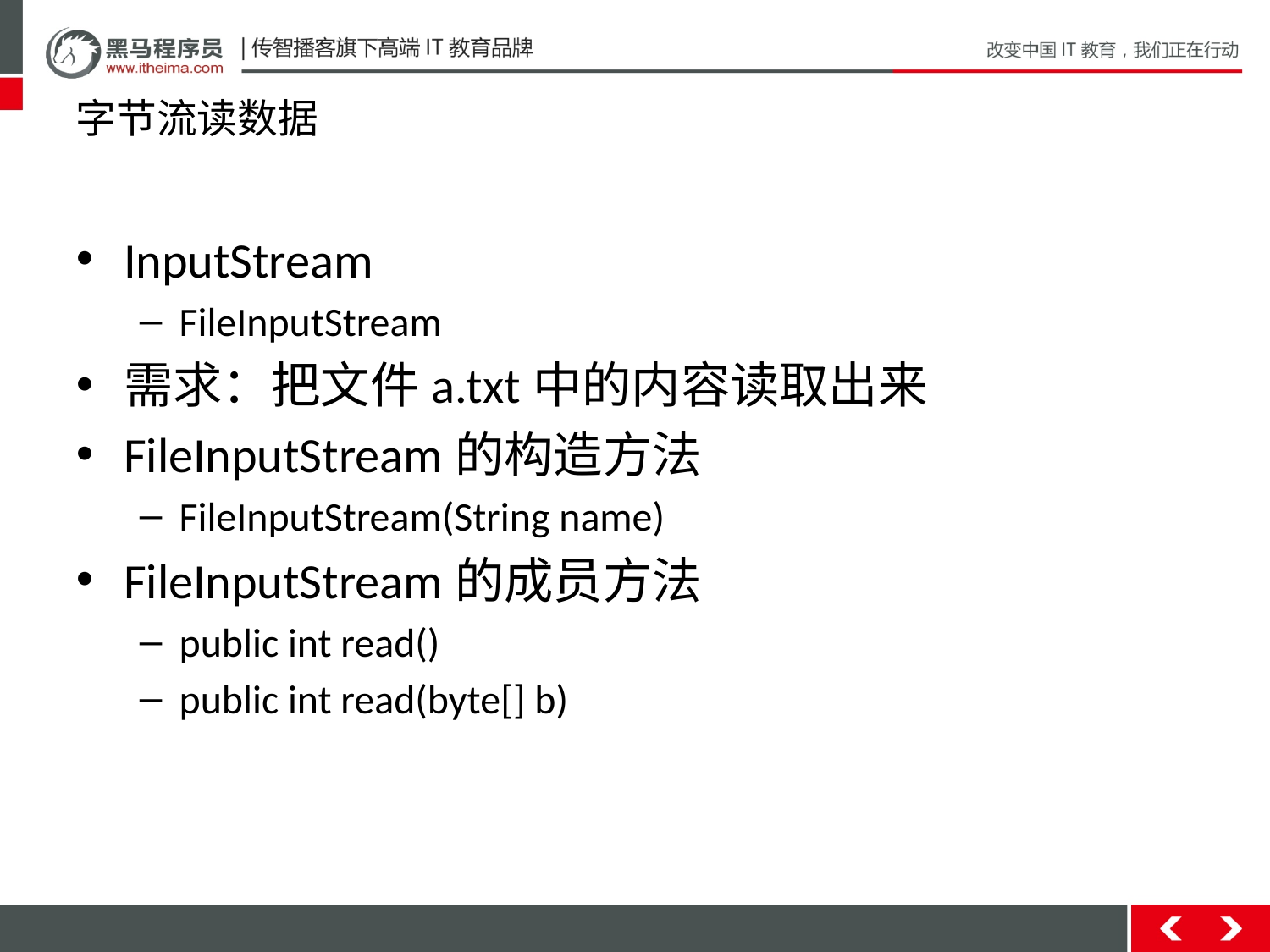

# 字节流读数据
InputStream
FileInputStream
需求：把文件a.txt中的内容读取出来
FileInputStream的构造方法
FileInputStream(String name)
FileInputStream的成员方法
public int read()
public int read(byte[] b)